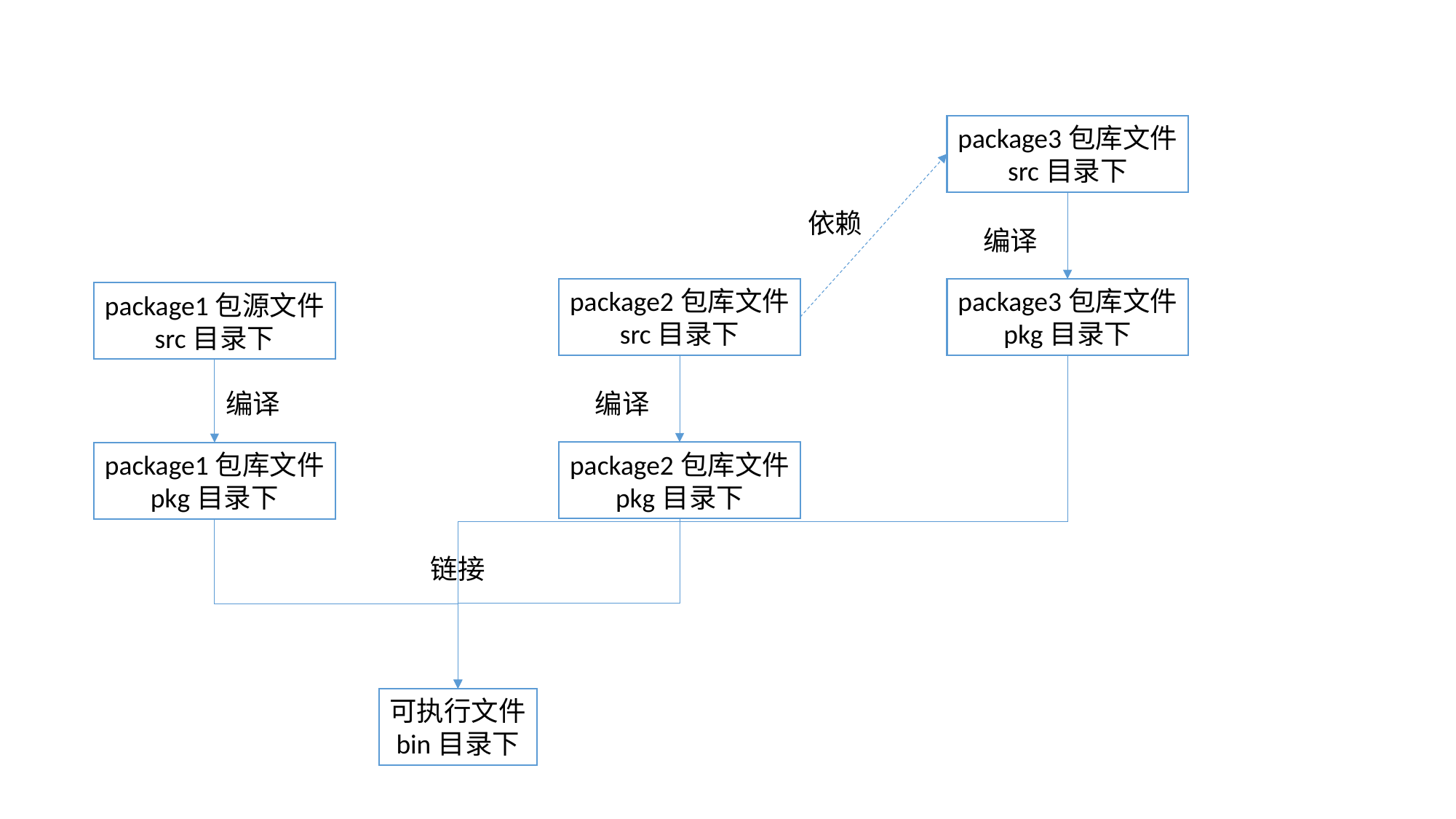

package3包库文件
src目录下
依赖
编译
package2包库文件
src目录下
package3包库文件
pkg目录下
package1包源文件
src目录下
编译
编译
package2包库文件
pkg目录下
package1包库文件
pkg目录下
链接
可执行文件
bin目录下